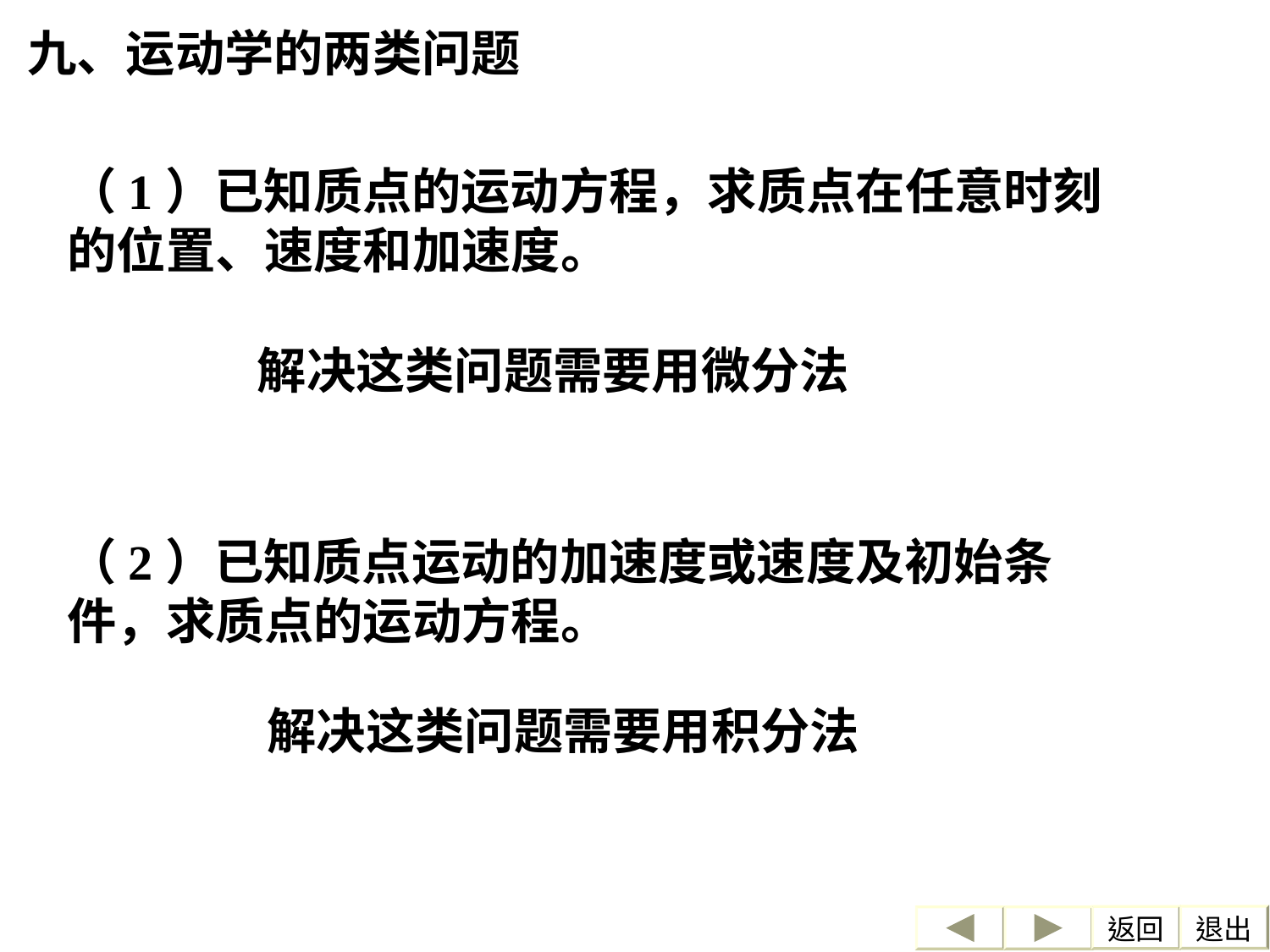

九、运动学的两类问题
（1）已知质点的运动方程，求质点在任意时刻的位置、速度和加速度。
解决这类问题需要用微分法
（2）已知质点运动的加速度或速度及初始条件，求质点的运动方程。
解决这类问题需要用积分法